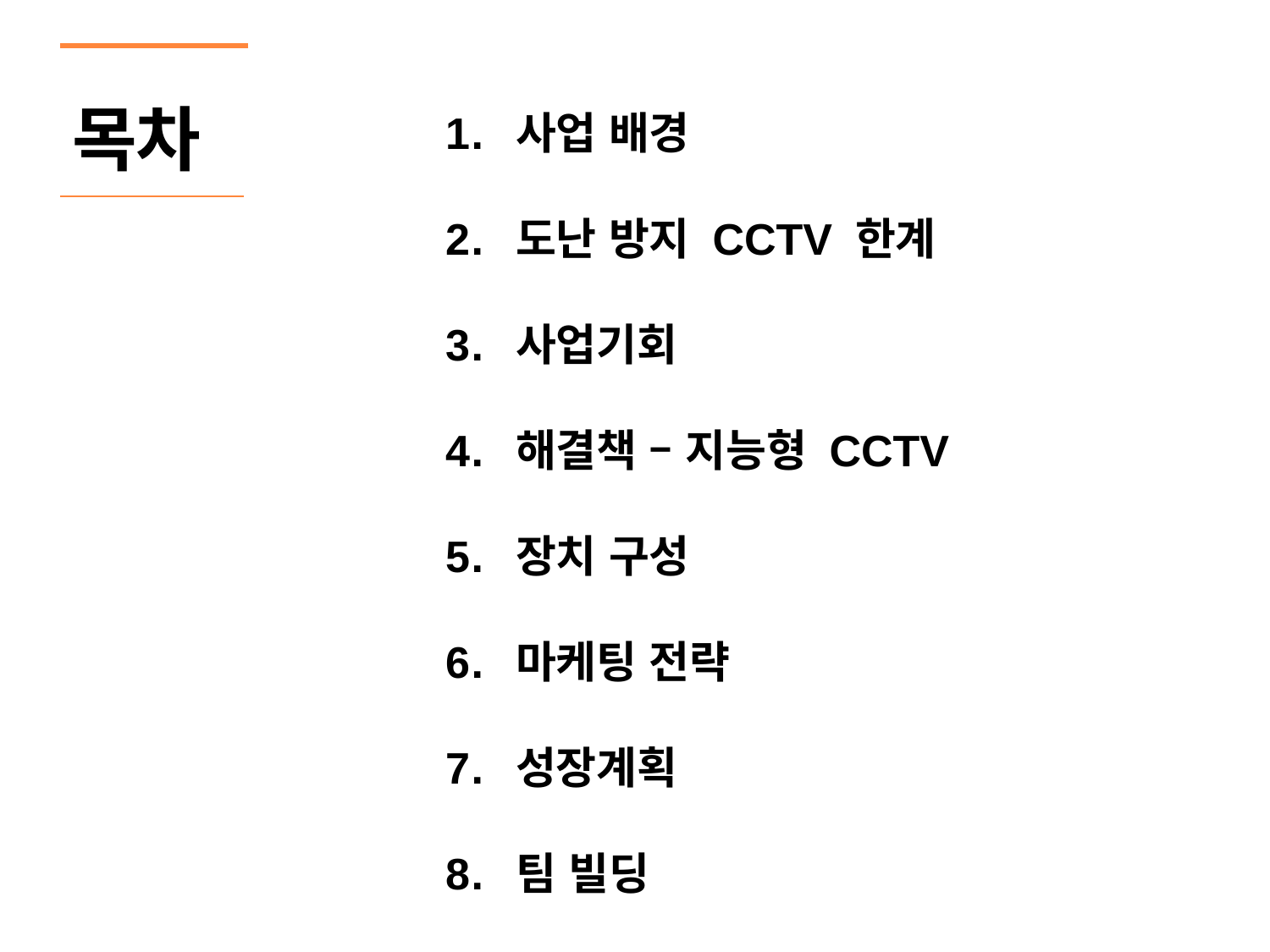

사업 배경

 도난 방지 CCTV 한계

 사업기회

 해결책 – 지능형 CCTV

 장치 구성

 마케팅 전략

 성장계획

 팀 빌딩
목차